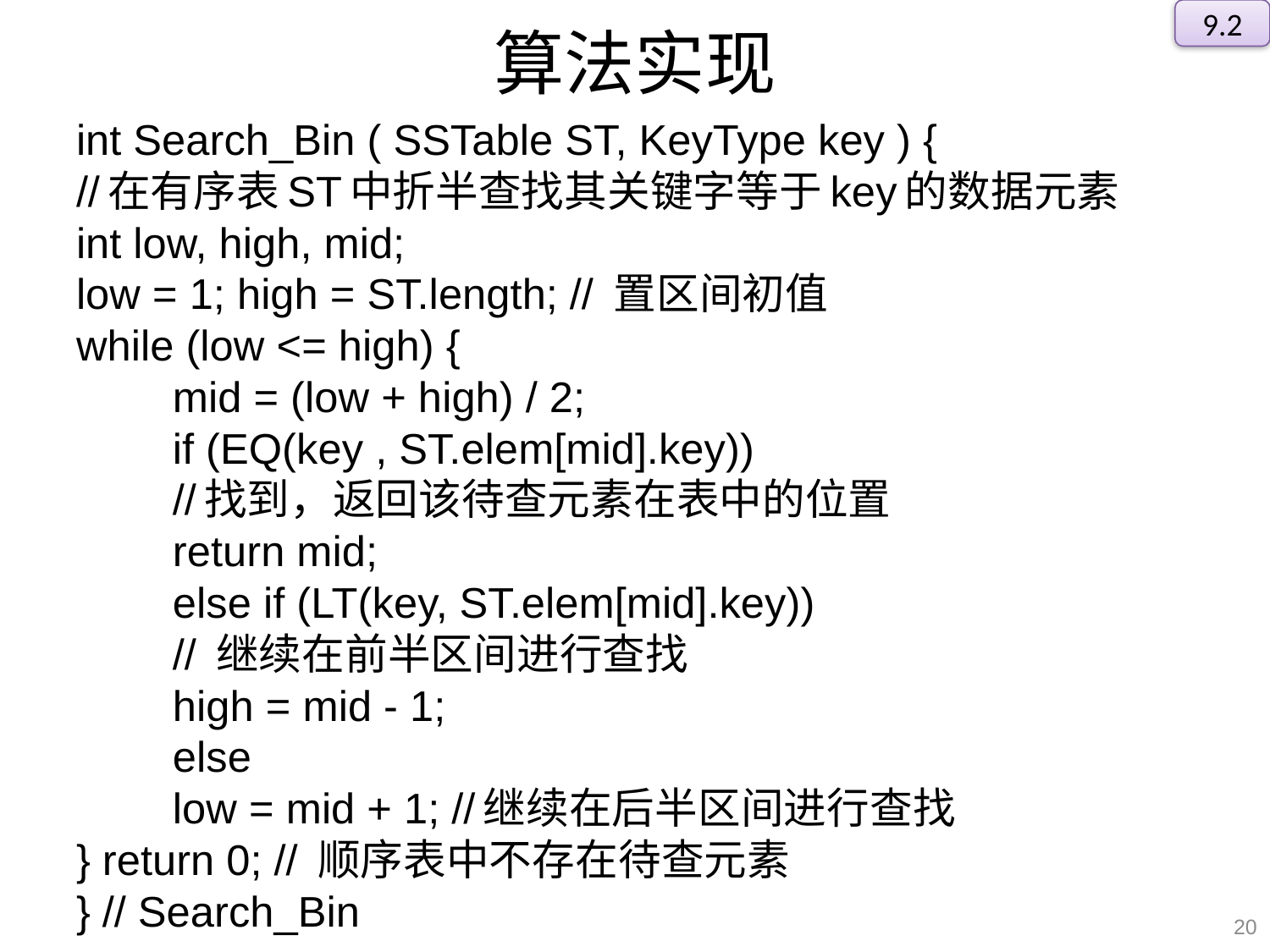

9.2
# 算法实现
int Search_Bin ( SSTable ST, KeyType key ) {
//在有序表ST中折半查找其关键字等于key的数据元素
int low, high, mid;
low = 1; high = ST.length; // 置区间初值
while (low <= high) {
	mid = (low + high) / 2;
	if (EQ(key , ST.elem[mid].key))
		//找到，返回该待查元素在表中的位置
		return mid;
	else if (LT(key, ST.elem[mid].key))
		// 继续在前半区间进行查找
		high = mid - 1;
		else
		low = mid + 1; //继续在后半区间进行查找
} return 0; // 顺序表中不存在待查元素
} // Search_Bin

20